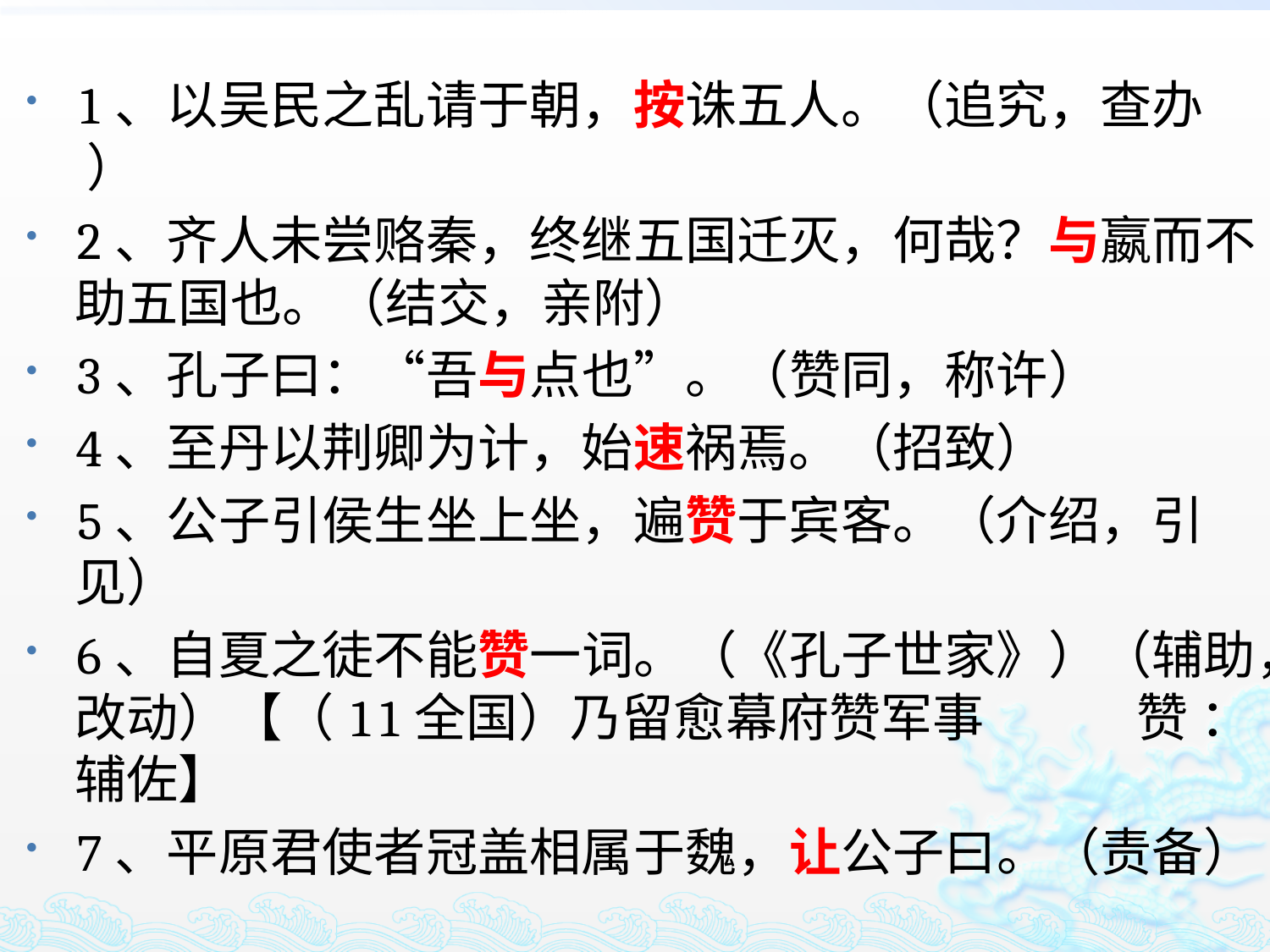

1、以吴民之乱请于朝，按诛五人。（追究，查办 ）
2、齐人未尝赂秦，终继五国迁灭，何哉？与嬴而不助五国也。（结交，亲附）
3、孔子曰：“吾与点也”。（赞同，称许）
4、至丹以荆卿为计，始速祸焉。（招致）
5、公子引侯生坐上坐，遍赞于宾客。（介绍，引见）
6、自夏之徒不能赞一词。（《孔子世家》）（辅助，改动）【（11全国）乃留愈幕府赞军事             赞 ：辅佐】
7、平原君使者冠盖相属于魏，让公子曰。（责备）